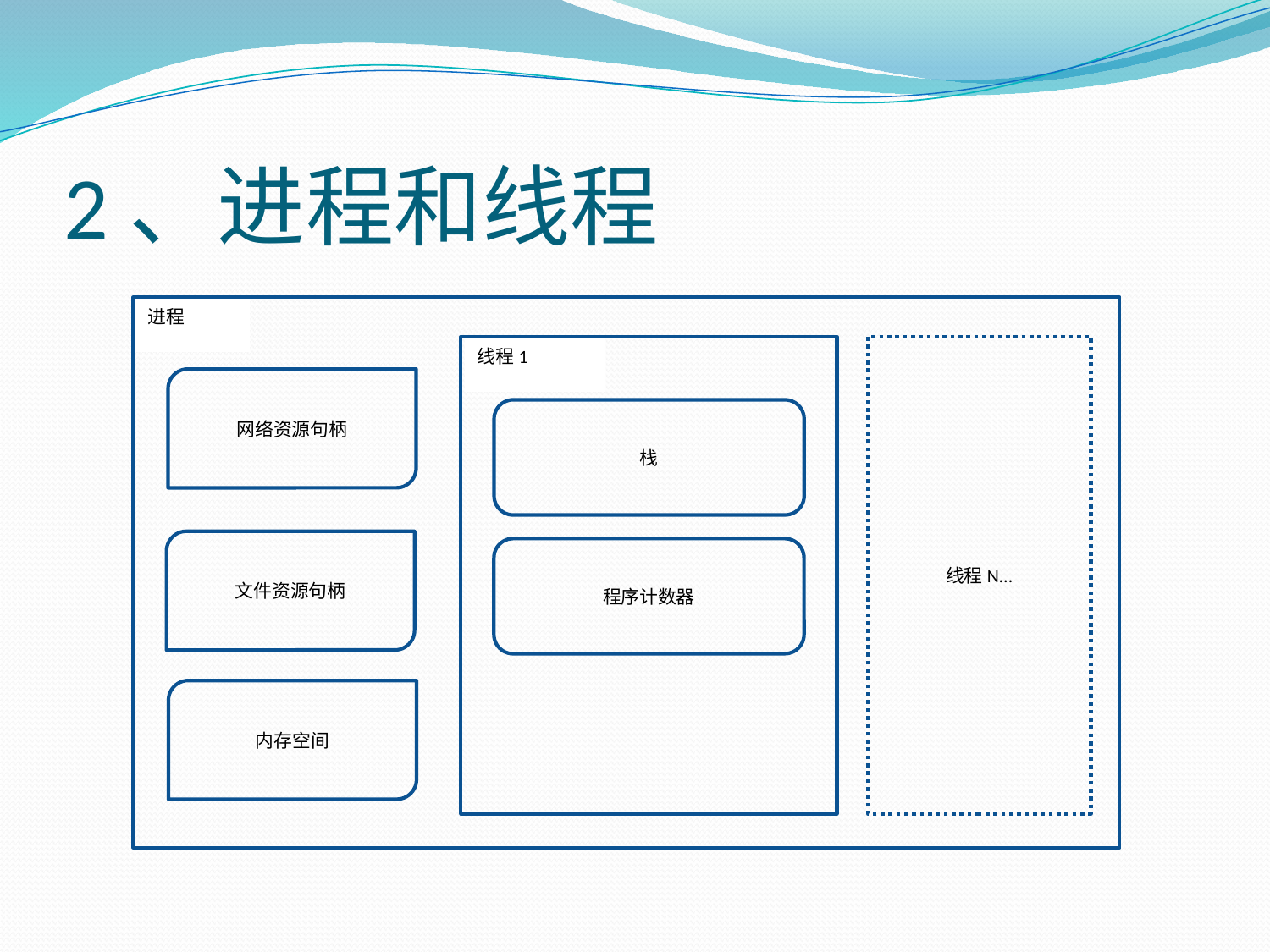

# 2、进程和线程

进程

线程N...
线程1
网络资源句柄
栈
文件资源句柄
程序计数器
内存空间